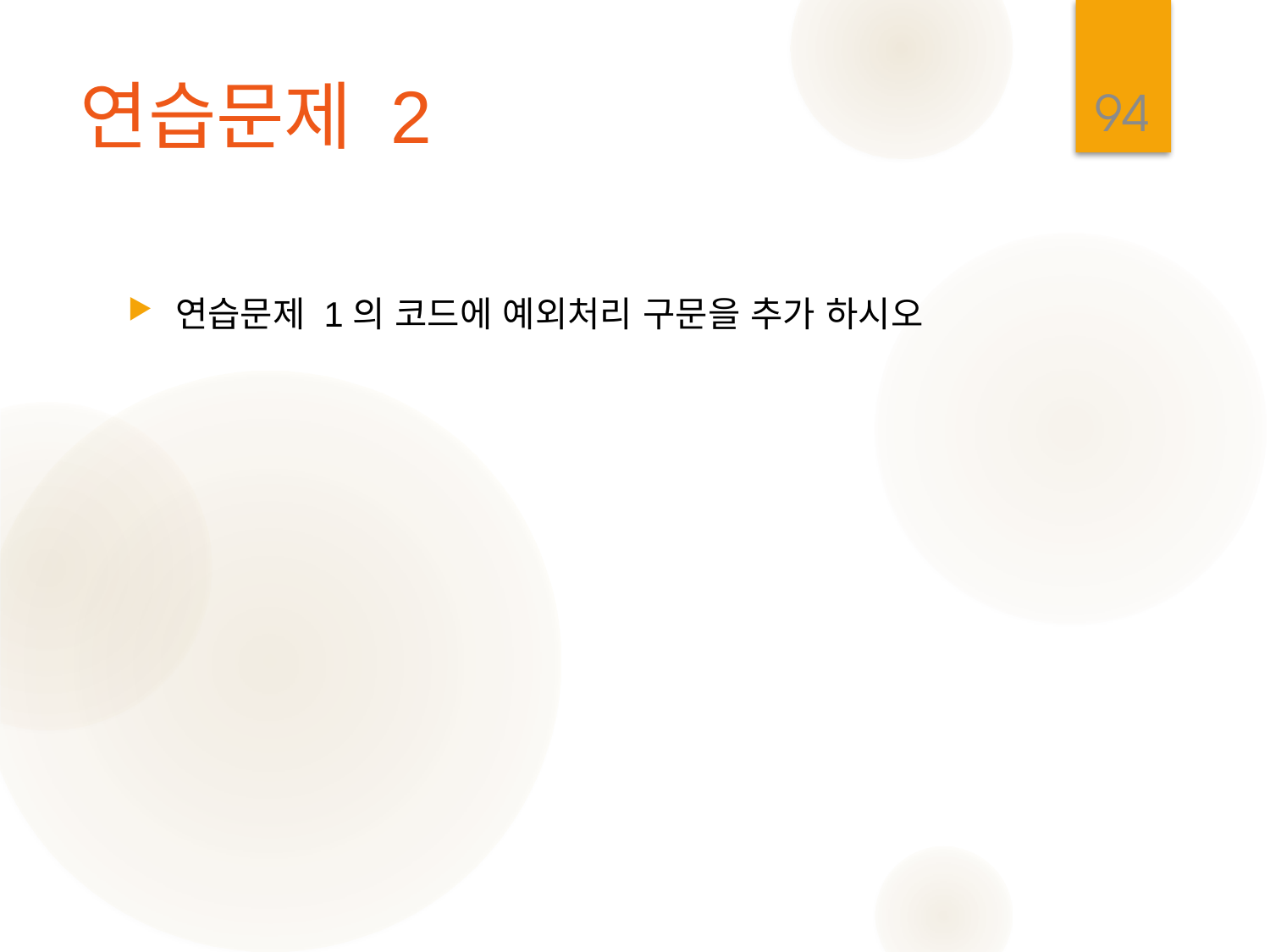

94
# 연습문제 2
연습문제 1의 코드에 예외처리 구문을 추가 하시오